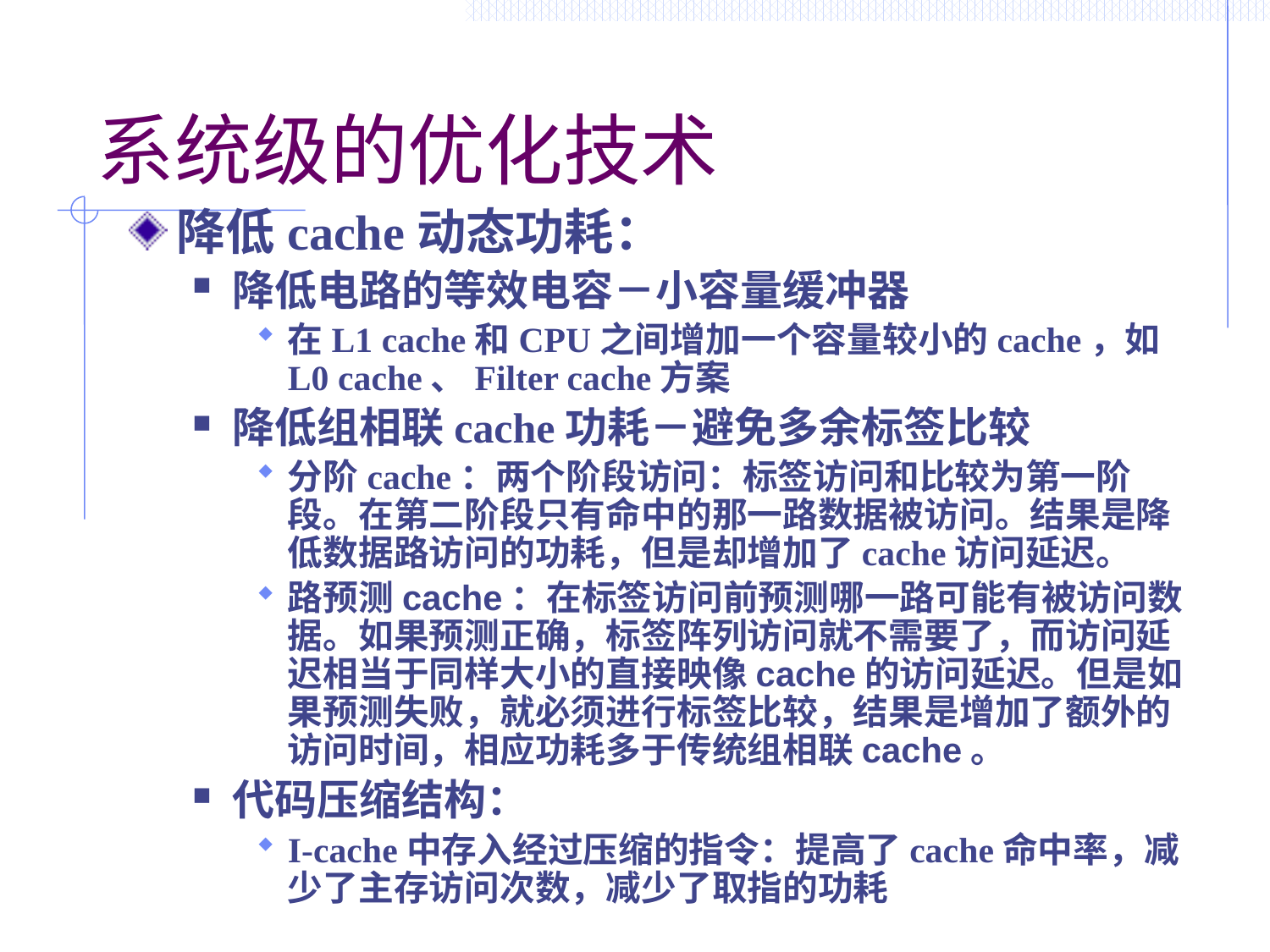

# 系统级的优化技术
降低cache动态功耗：
降低电路的等效电容－小容量缓冲器
在L1 cache和CPU之间增加一个容量较小的cache，如L0 cache、Filter cache方案
降低组相联cache功耗－避免多余标签比较
分阶cache：两个阶段访问：标签访问和比较为第一阶段。在第二阶段只有命中的那一路数据被访问。结果是降低数据路访问的功耗，但是却增加了cache访问延迟。
路预测cache：在标签访问前预测哪一路可能有被访问数据。如果预测正确，标签阵列访问就不需要了，而访问延迟相当于同样大小的直接映像cache的访问延迟。但是如果预测失败，就必须进行标签比较，结果是增加了额外的访问时间，相应功耗多于传统组相联cache。
代码压缩结构：
I-cache中存入经过压缩的指令：提高了cache命中率，减少了主存访问次数，减少了取指的功耗